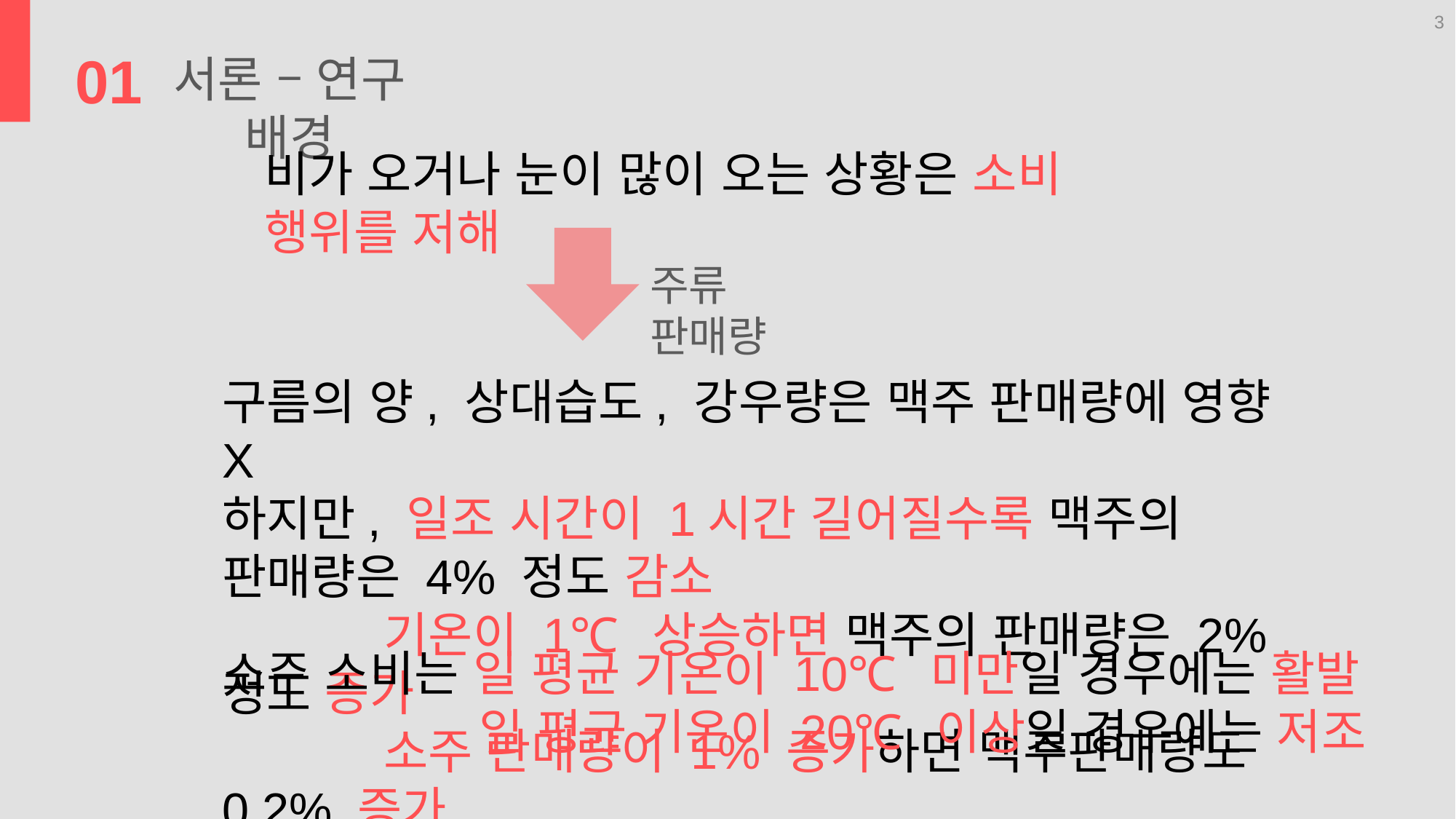

3
01
서론 – 연구 배경
비가 오거나 눈이 많이 오는 상황은 소비 행위를 저해

주류 판매량
구름의 양, 상대습도, 강우량은 맥주 판매량에 영향 X
하지만, 일조 시간이 1시간 길어질수록 맥주의 판매량은 4% 정도 감소
           기온이 1℃ 상승하면 맥주의 판매량은 2%정도 증가
           소주 판매량이 1% 증가하면 맥주판매량도 0.2% 증가
소주 소비는 일 평균 기온이 10℃ 미만일 경우에는 활발
                  일 평균 기온이 20℃ 이상일 경우에는 저조